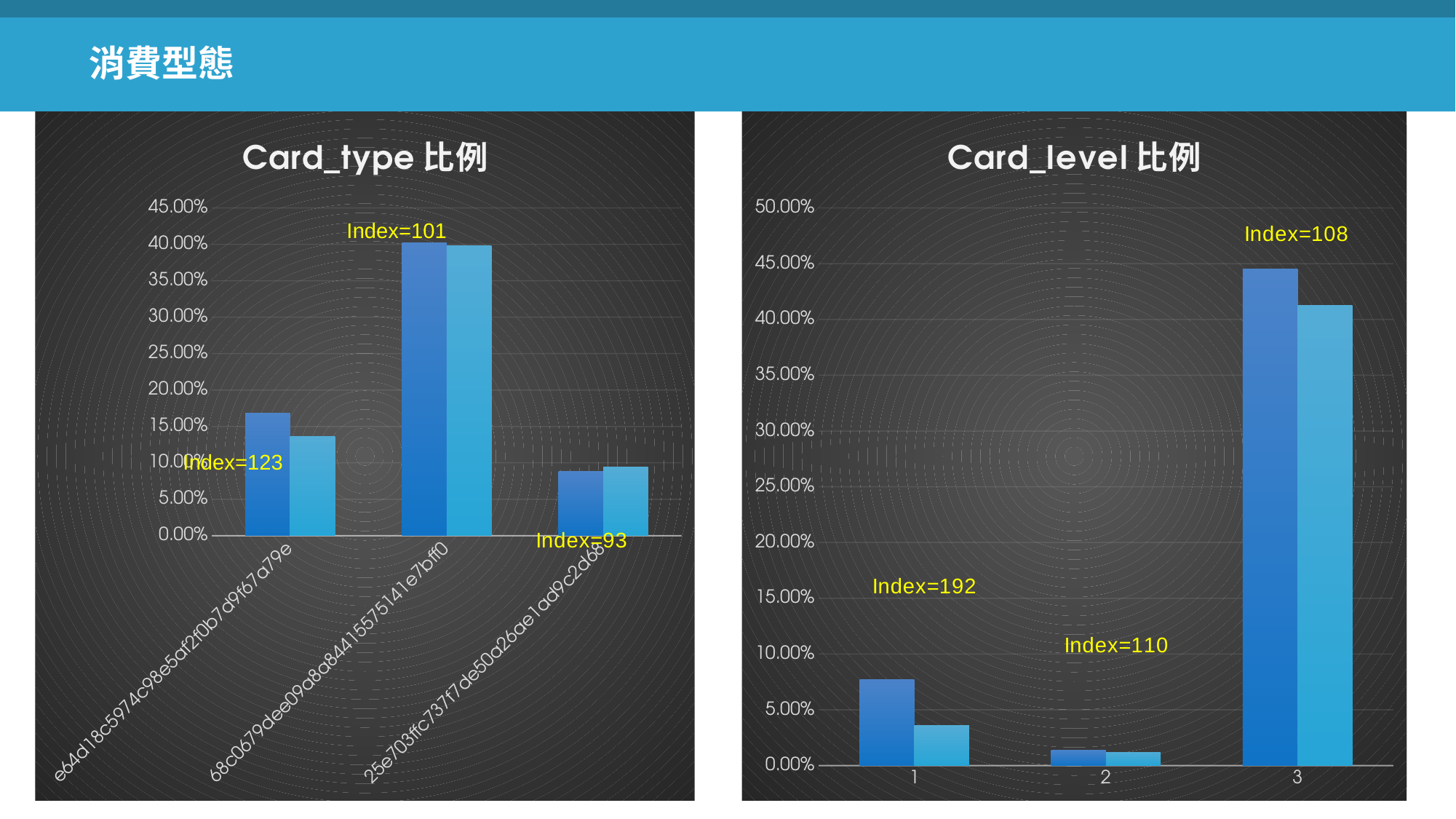

消費型態

### Chart: Card_type比例

| Category | 流失 | 存活 |
|---|---|---|
| e64d18c5974c98e5af2f0b7d9f67a79e | 0.16823041675758238 | 0.13641815011774666 |
| 68c0679dee09a8a84415575141e7bff0 | 0.40213833733362425 | 0.397711582844262 |
| 25e703ffc737f7de50a26ae1ad9c2d68 | 0.08815186559022474 | 0.09447783305842317 |

### Chart: Card_level比例

| Category | 流失 | 存活 |
|---|---|---|
| 1 | 0.07706496238168432 | 0.03586991652745372 |
| 2 | 0.01373675268991182 | 0.01183331581847288 |
| 3 | 0.4452390583286142 | 0.41243406690400597 |
Index=101
Index=123